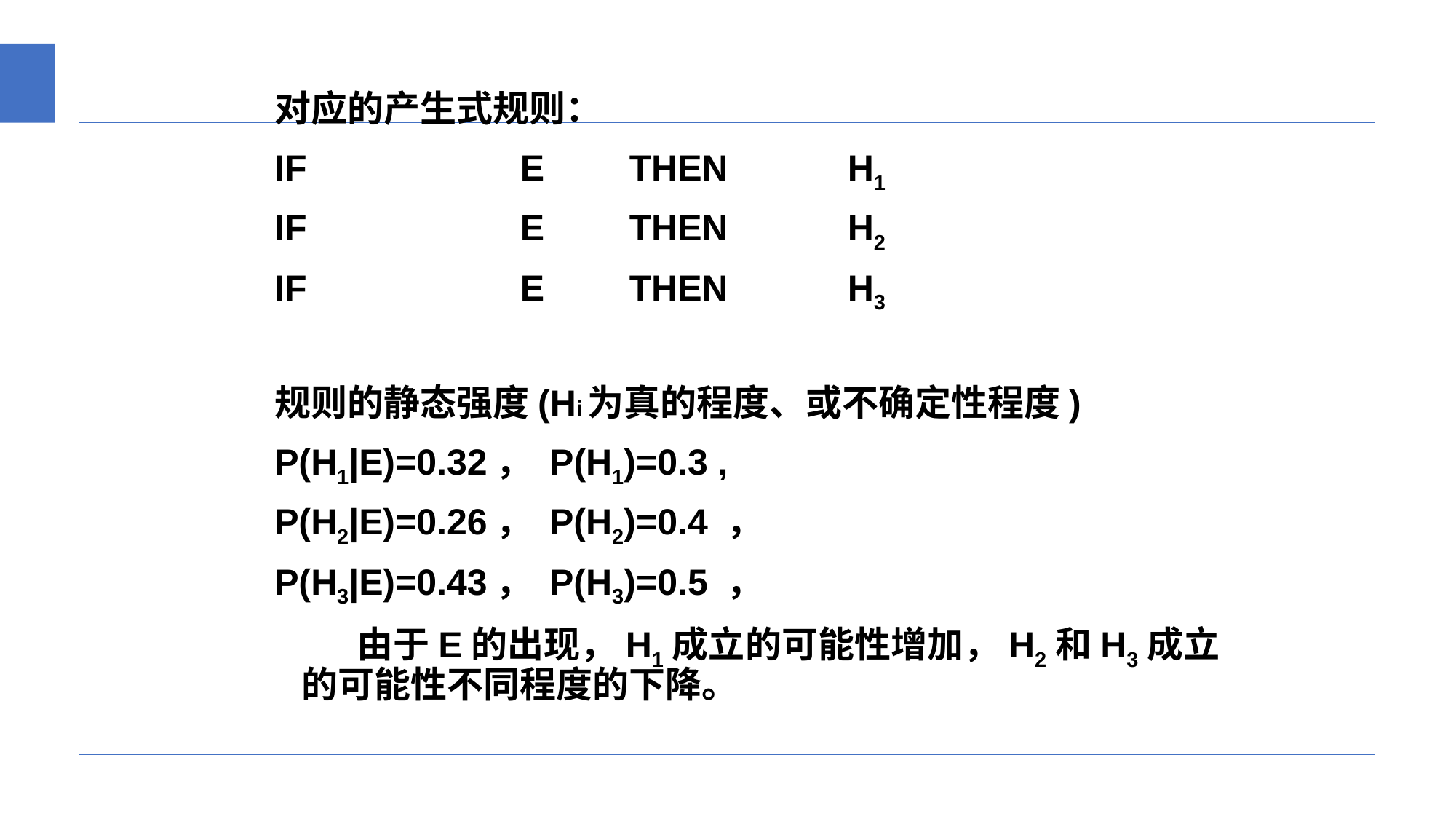

对应的产生式规则：
IF		E	THEN		H1
IF		E	THEN		H2
IF		E	THEN		H3

规则的静态强度(Hi为真的程度、或不确定性程度)
P(H1|E)=0.32， P(H1)=0.3 ,
P(H2|E)=0.26， P(H2)=0.4 ，
P(H3|E)=0.43， P(H3)=0.5 ，
         由于E的出现，H1成立的可能性增加，H2和H3成立的可能性不同程度的下降。